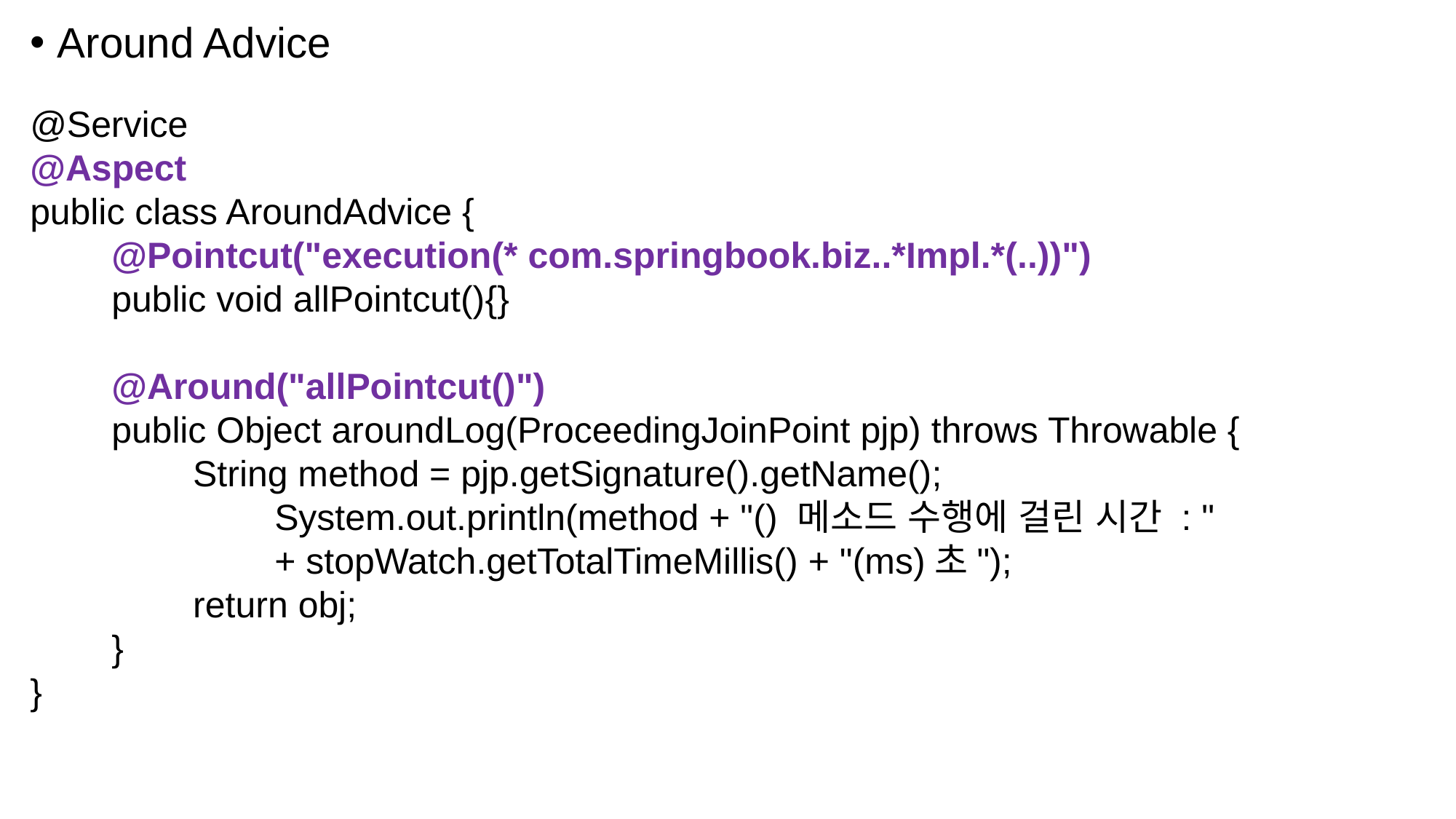

Around Advice
@Service
@Aspect
public class AroundAdvice {
        @Pointcut("execution(* com.springbook.biz..*Impl.*(..))")
        public void allPointcut(){}

        @Around("allPointcut()")
        public Object aroundLog(ProceedingJoinPoint pjp) throws Throwable {
                String method = pjp.getSignature().getName();
                        System.out.println(method + "() 메소드 수행에 걸린 시간 : "
                        + stopWatch.getTotalTimeMillis() + "(ms)초");
                return obj;
        }
}